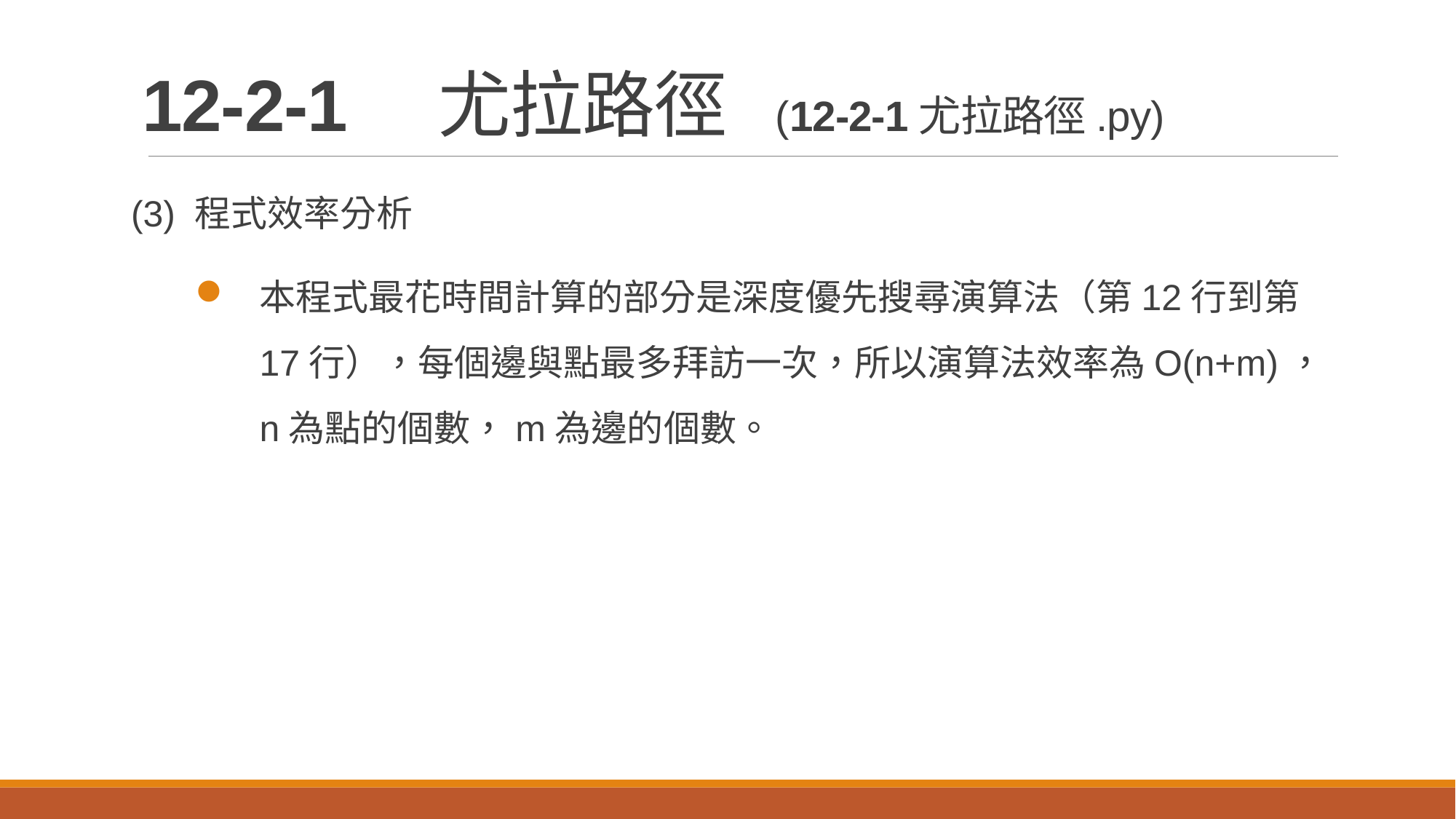

# 12-2-1　尤拉路徑  (12-2-1尤拉路徑.py)
(3) 程式效率分析
本程式最花時間計算的部分是深度優先搜尋演算法（第12行到第17行），每個邊與點最多拜訪一次，所以演算法效率為O(n+m)，n為點的個數，m為邊的個數。